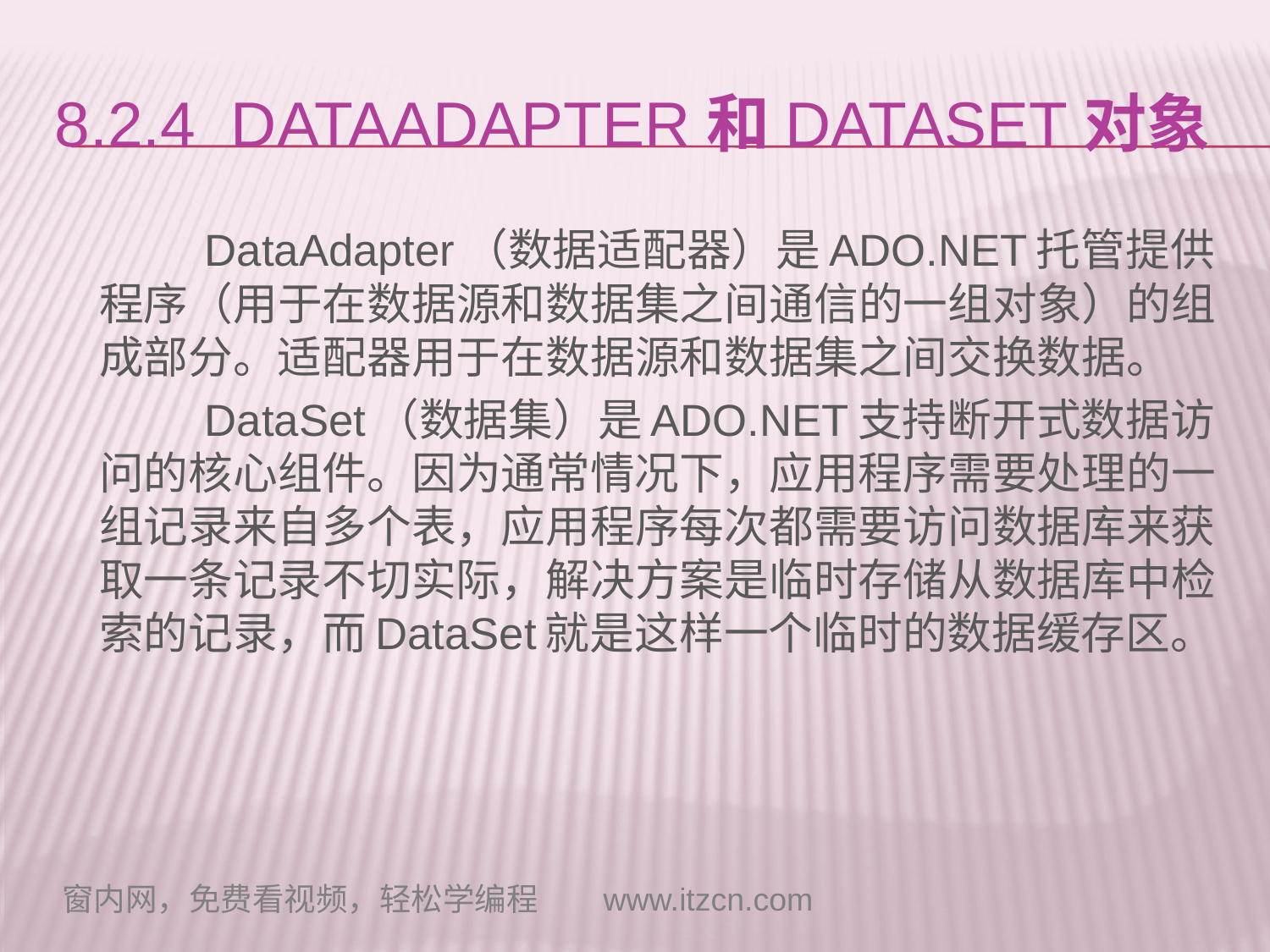

# 8.2.4  DataAdapter和DataSet对象
            DataAdapter（数据适配器）是ADO.NET托管提供程序（用于在数据源和数据集之间通信的一组对象）的组成部分。适配器用于在数据源和数据集之间交换数据。
            DataSet（数据集）是ADO.NET支持断开式数据访问的核心组件。因为通常情况下，应用程序需要处理的一组记录来自多个表，应用程序每次都需要访问数据库来获取一条记录不切实际，解决方案是临时存储从数据库中检索的记录，而DataSet就是这样一个临时的数据缓存区。